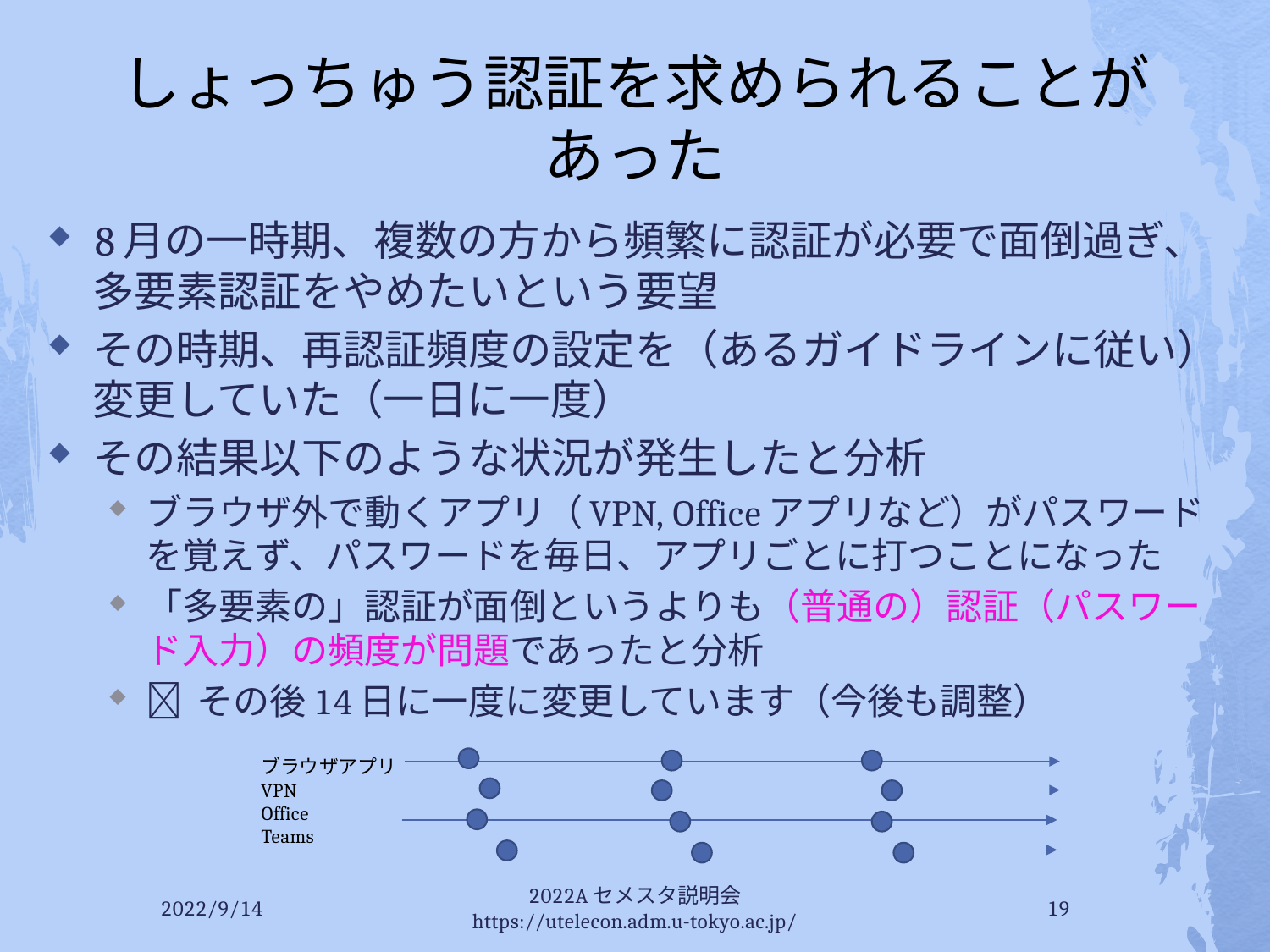

# しょっちゅう認証を求められることがあった
8月の一時期、複数の方から頻繁に認証が必要で面倒過ぎ、多要素認証をやめたいという要望
その時期、再認証頻度の設定を（あるガイドラインに従い）変更していた（一日に一度）
その結果以下のような状況が発生したと分析
ブラウザ外で動くアプリ（VPN, Officeアプリなど）がパスワードを覚えず、パスワードを毎日、アプリごとに打つことになった
「多要素の」認証が面倒というよりも（普通の）認証（パスワード入力）の頻度が問題であったと分析
⇒ その後14日に一度に変更しています（今後も調整）
ブラウザアプリ
VPN
Office
Teams

2022/9/14
2022Aセメスタ説明会 https://utelecon.adm.u-tokyo.ac.jp/
19